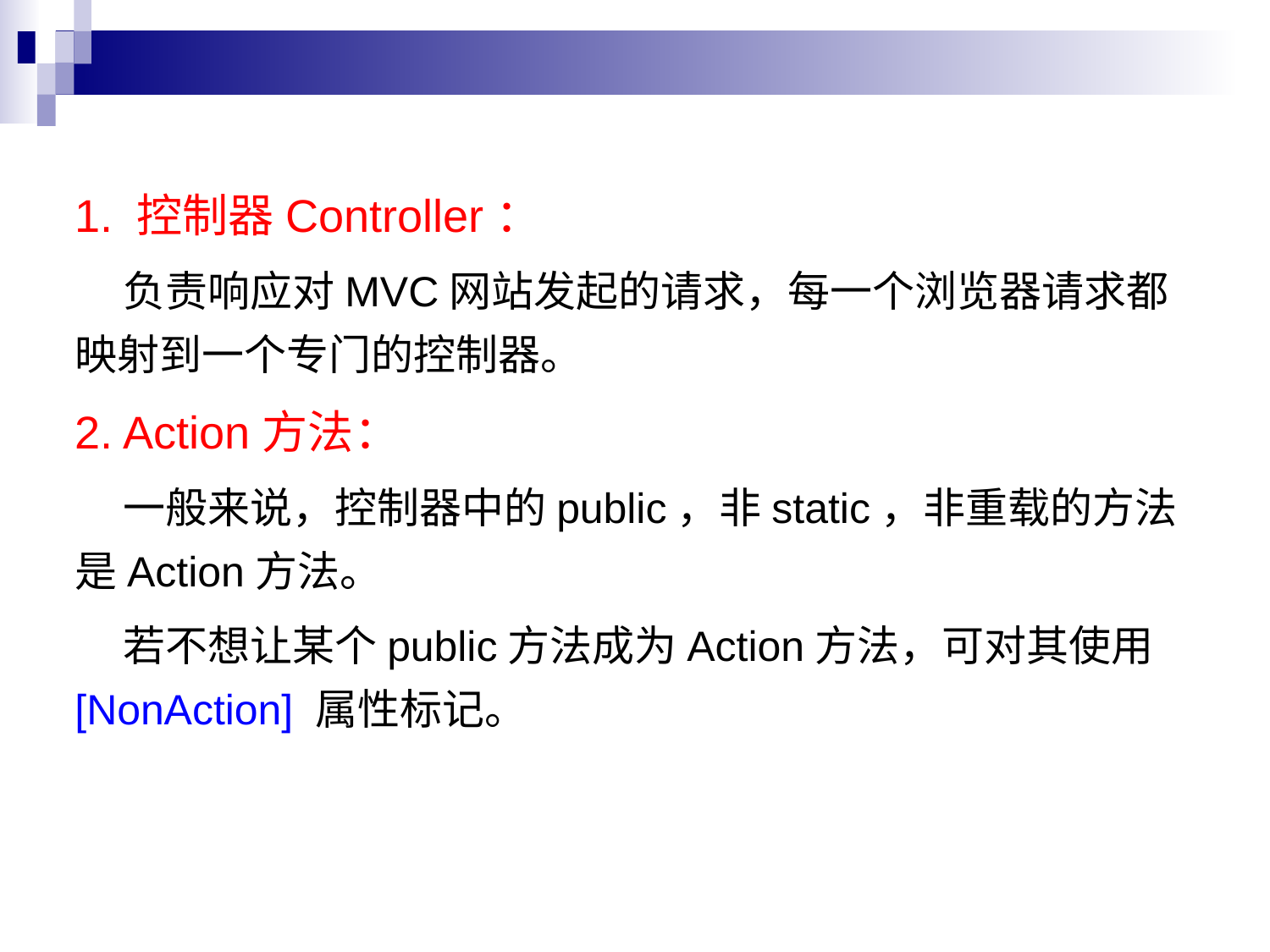

1. 控制器Controller：
    负责响应对MVC网站发起的请求，每一个浏览器请求都映射到一个专门的控制器。
2. Action方法：
    一般来说，控制器中的public，非static，非重载的方法是Action方法。
    若不想让某个public方法成为Action方法，可对其使用[NonAction] 属性标记。